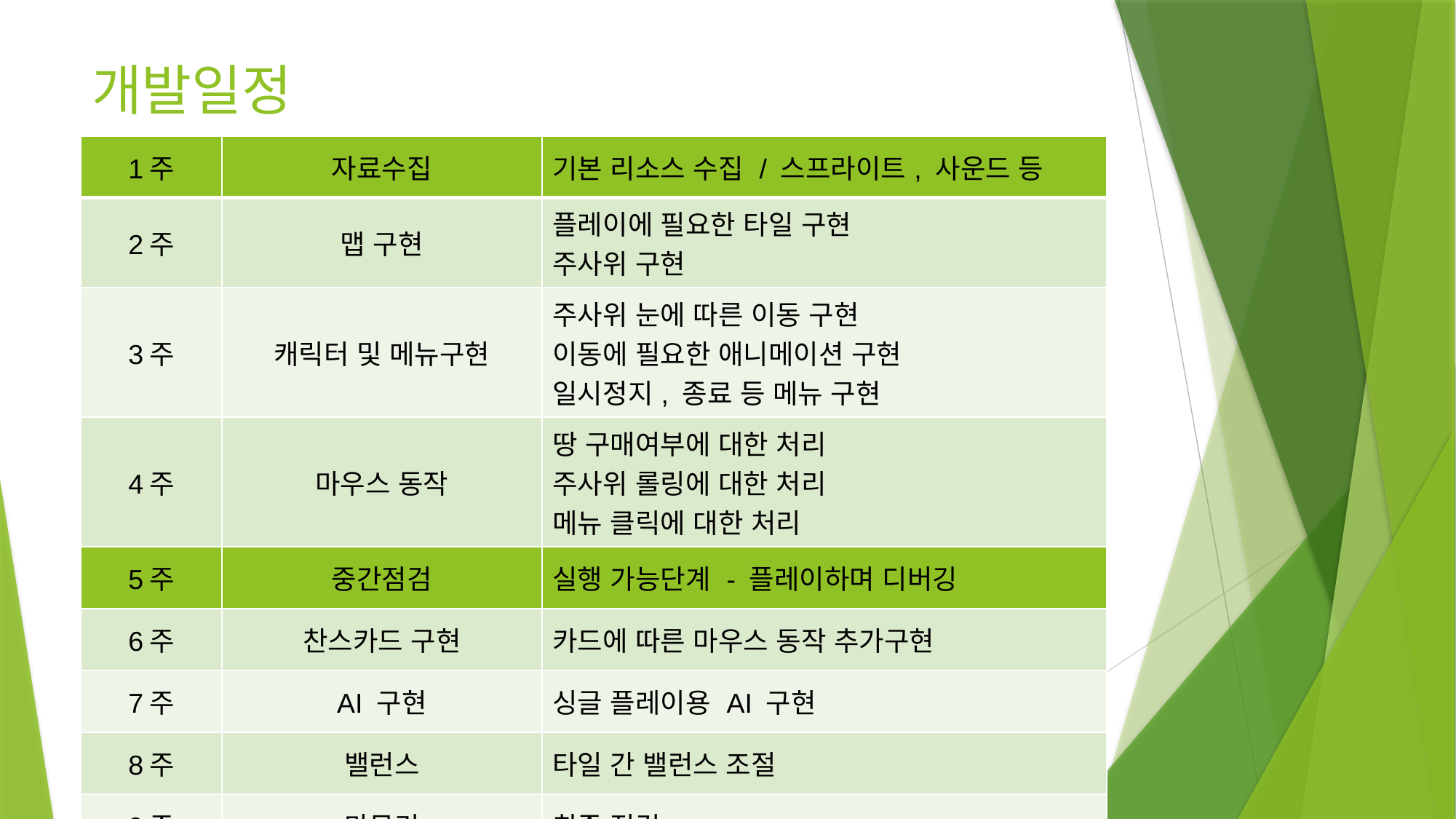

# 개발일정
| 1주 | 자료수집 | 기본 리소스 수집 / 스프라이트, 사운드 등 |
| --- | --- | --- |
| 2주 | 맵 구현 | 플레이에 필요한 타일 구현 주사위 구현 |
| 3주 | 캐릭터 및 메뉴구현 | 주사위 눈에 따른 이동 구현 이동에 필요한 애니메이션 구현 일시정지, 종료 등 메뉴 구현 |
| 4주 | 마우스 동작 | 땅 구매여부에 대한 처리 주사위 롤링에 대한 처리 메뉴 클릭에 대한 처리 |
| 5주 | 중간점검 | 실행 가능단계 - 플레이하며 디버깅 |
| 6주 | 찬스카드 구현 | 카드에 따른 마우스 동작 추가구현 |
| 7주 | AI 구현 | 싱글 플레이용 AI 구현 |
| 8주 | 밸런스 | 타일 간 밸런스 조절 |
| 9주 | 마무리 | 최종 점검 |